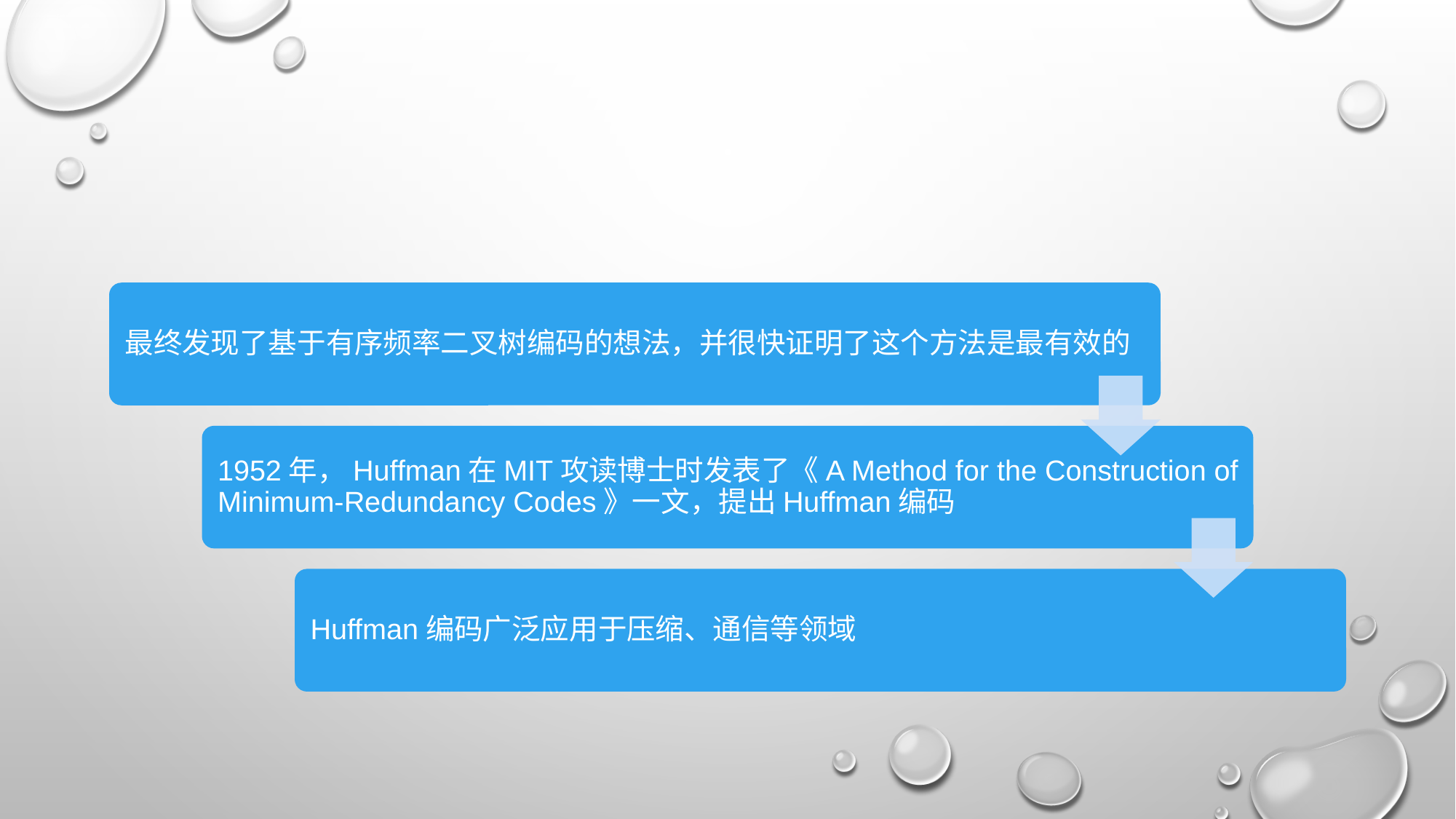

#
最终发现了基于有序频率二叉树编码的想法，并很快证明了这个方法是最有效的
1952年，Huffman在MIT攻读博士时发表了《A Method for the Construction of Minimum-Redundancy Codes》一文，提出Huffman编码
Huffman编码广泛应用于压缩、通信等领域